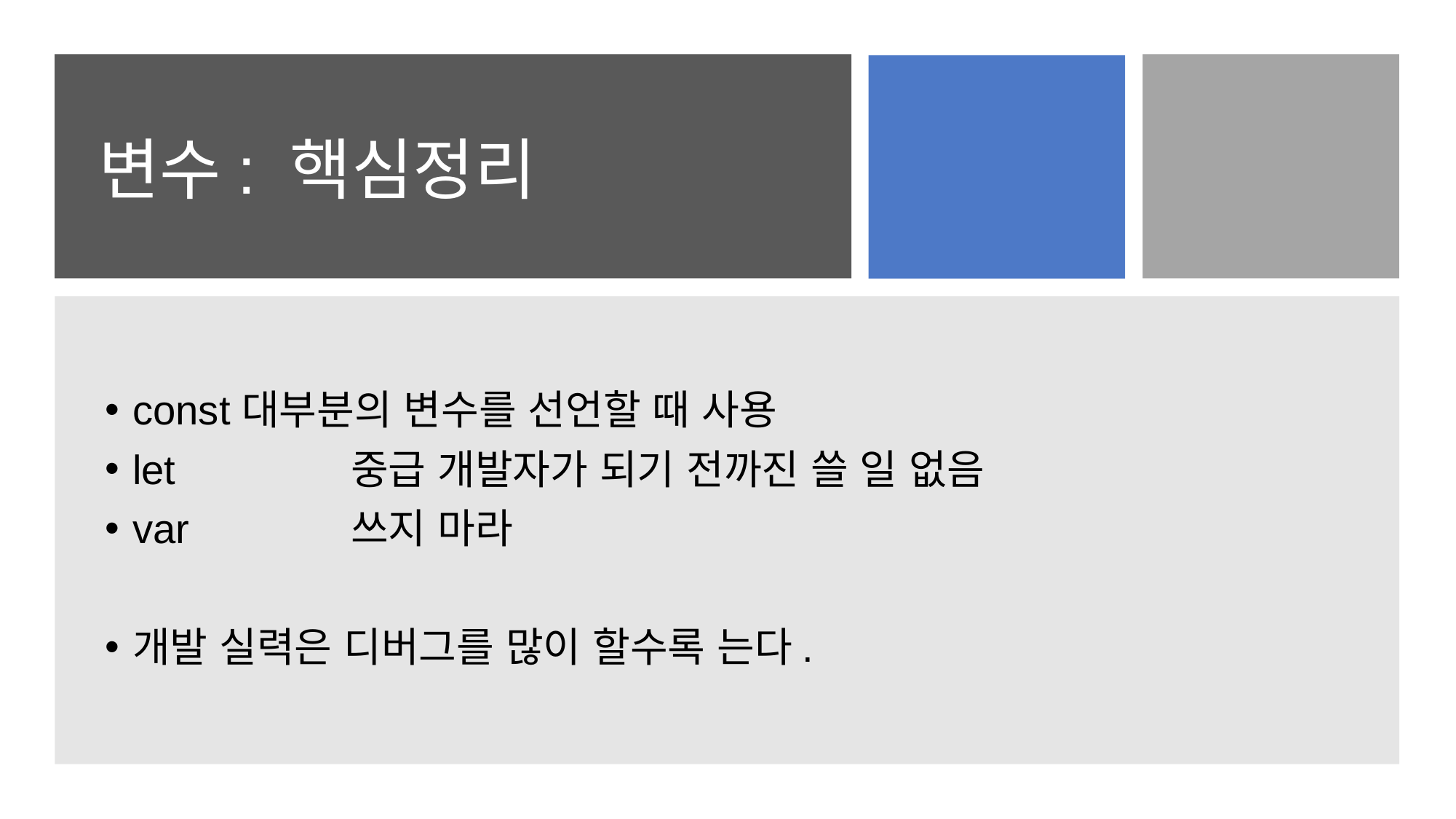

# 변수: 핵심정리

const	대부분의 변수를 선언할 때 사용
let		중급 개발자가 되기 전까진 쓸 일 없음
var		쓰지 마라

개발 실력은 디버그를 많이 할수록 는다.